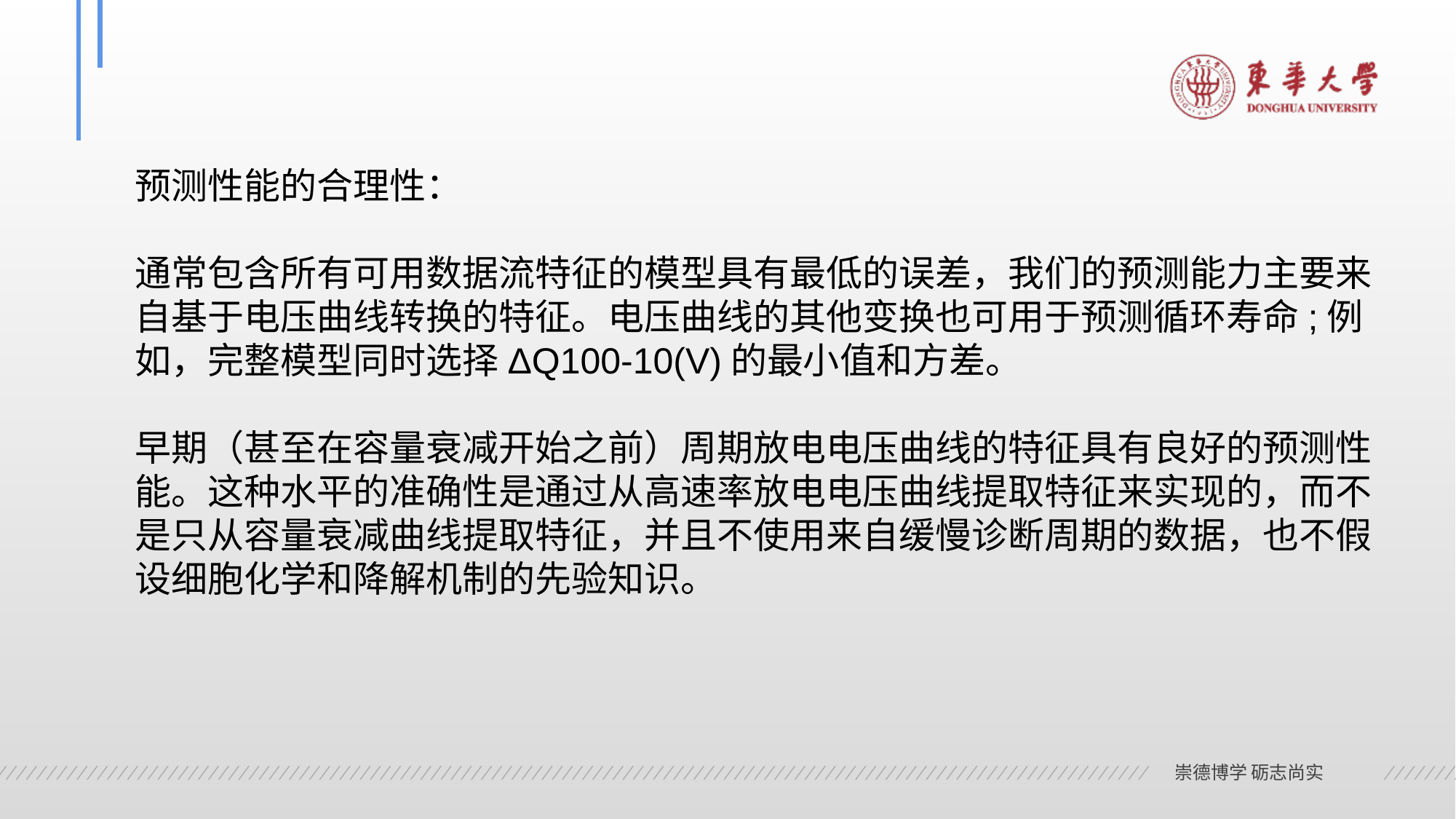

预测性能的合理性：

通常包含所有可用数据流特征的模型具有最低的误差，我们的预测能力主要来自基于电压曲线转换的特征。电压曲线的其他变换也可用于预测循环寿命;例如，完整模型同时选择ΔQ100-10(V)的最小值和方差。

早期（甚至在容量衰减开始之前）周期放电电压曲线的特征具有良好的预测性能。这种水平的准确性是通过从高速率放电电压曲线提取特征来实现的，而不是只从容量衰减曲线提取特征，并且不使用来自缓慢诊断周期的数据，也不假设细胞化学和降解机制的先验知识。